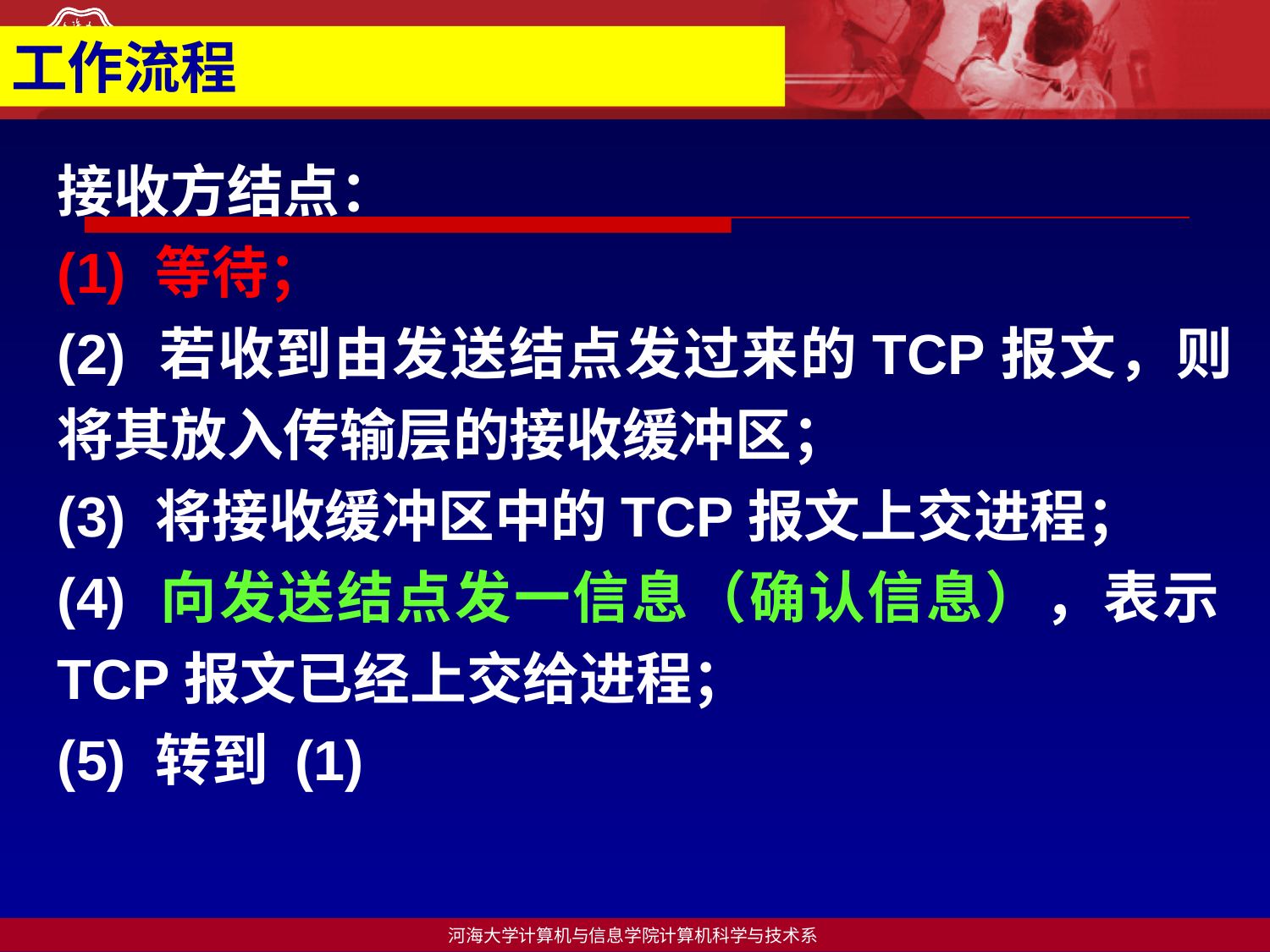

工作流程
接收方结点：
(1) 等待；
(2) 若收到由发送结点发过来的TCP报文，则将其放入传输层的接收缓冲区；
(3) 将接收缓冲区中的TCP报文上交进程；
(4) 向发送结点发一信息（确认信息），表示TCP报文已经上交给进程；
(5) 转到 (1)